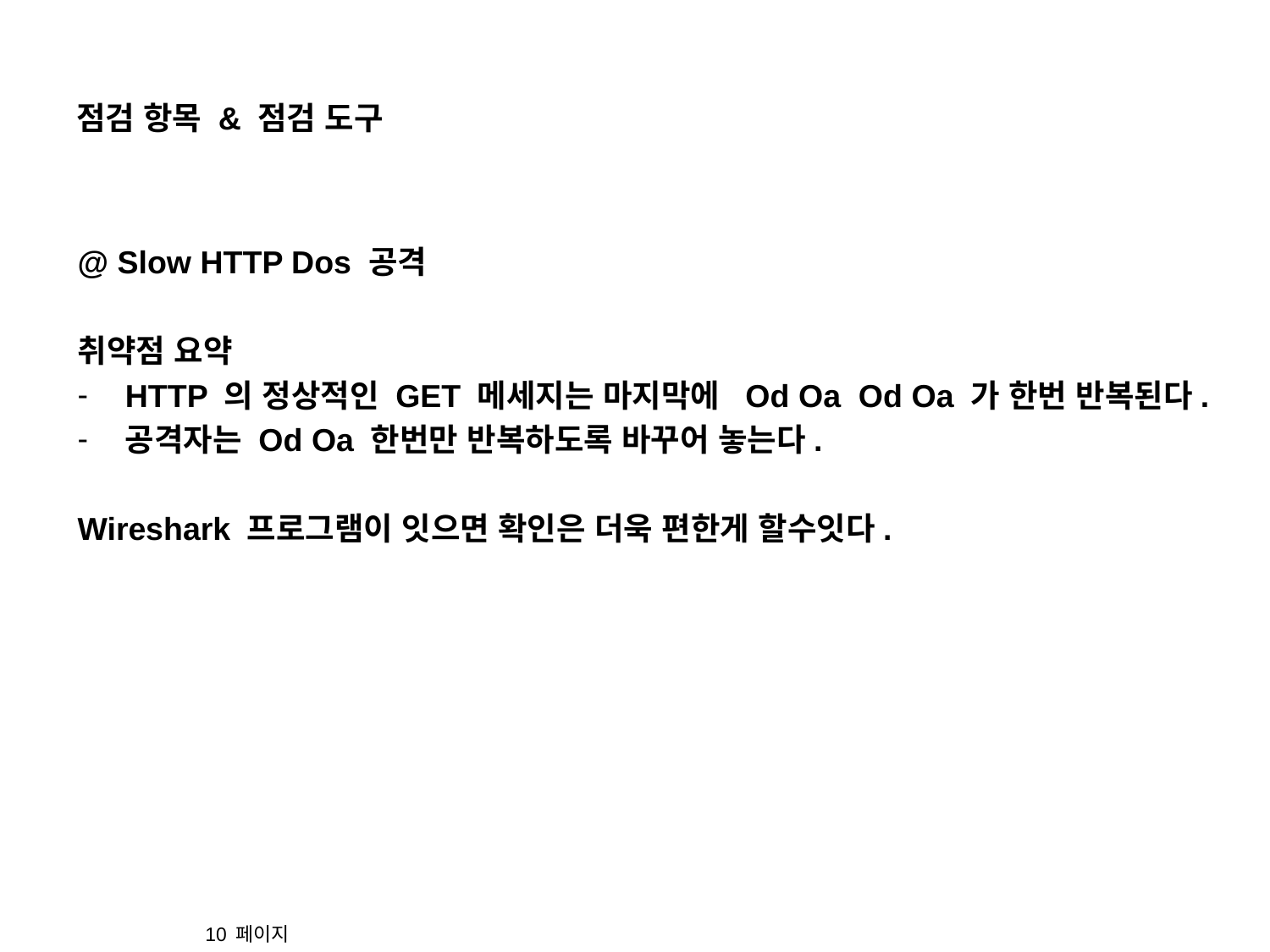

# 점검 항목 & 점검 도구
@ Slow HTTP Dos 공격

취약점 요약
HTTP 의 정상적인 GET 메세지는 마지막에  Od Oa  Od Oa 가 한번 반복된다.
공격자는 Od Oa 한번만 반복하도록 바꾸어 놓는다.

Wireshark 프로그램이 잇으면 확인은 더욱 편한게 할수잇다.

				10 페이지